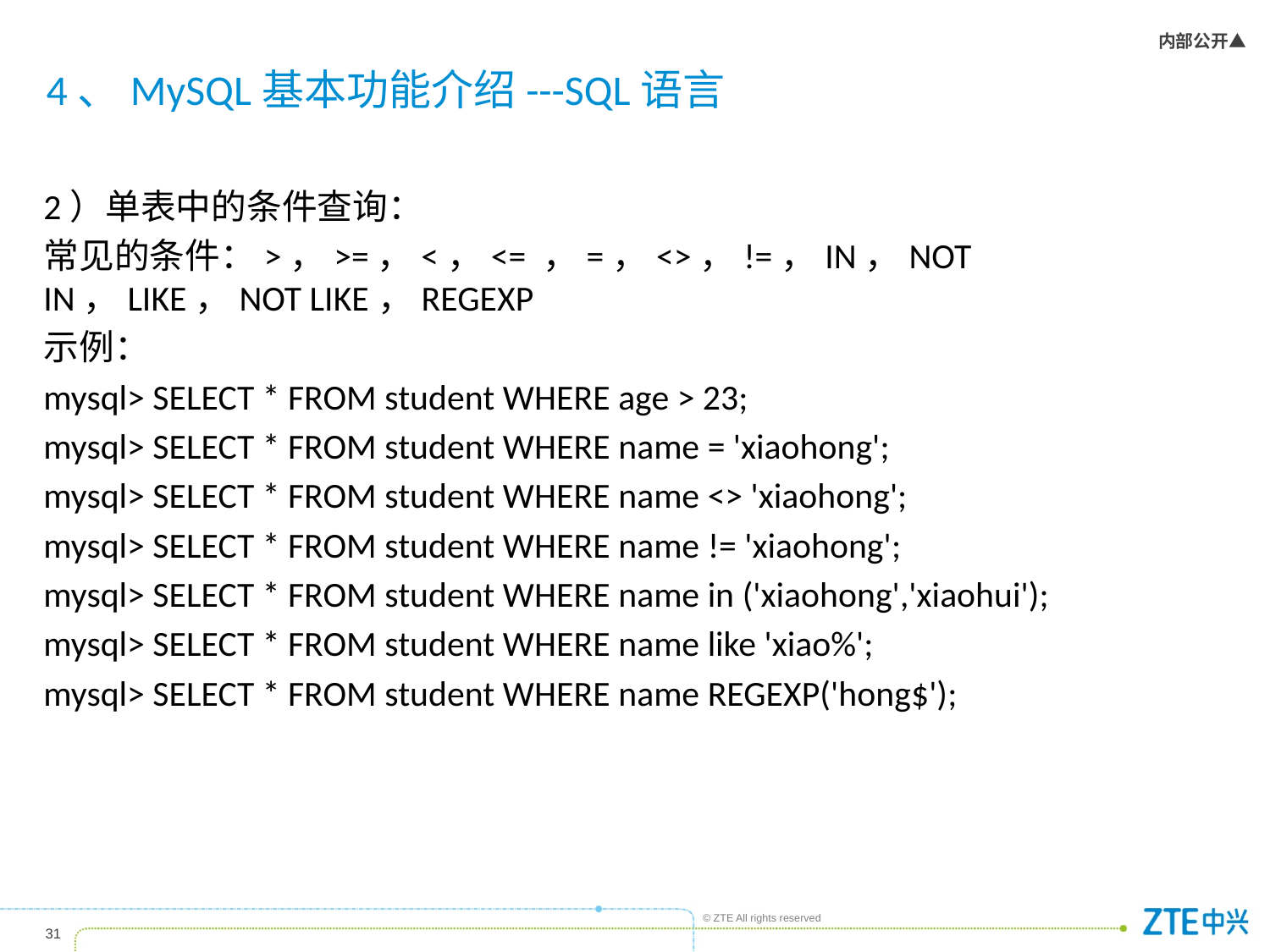

# 4、MySQL基本功能介绍---SQL语言
2）单表中的条件查询：
常见的条件：>，>=，<，<= ，=，<>，!=，IN，NOT IN，LIKE，NOT LIKE，REGEXP
示例：
mysql> SELECT * FROM student WHERE age > 23;
mysql> SELECT * FROM student WHERE name = 'xiaohong';
mysql> SELECT * FROM student WHERE name <> 'xiaohong';
mysql> SELECT * FROM student WHERE name != 'xiaohong';
mysql> SELECT * FROM student WHERE name in ('xiaohong','xiaohui');
mysql> SELECT * FROM student WHERE name like 'xiao%';
mysql> SELECT * FROM student WHERE name REGEXP('hong$');